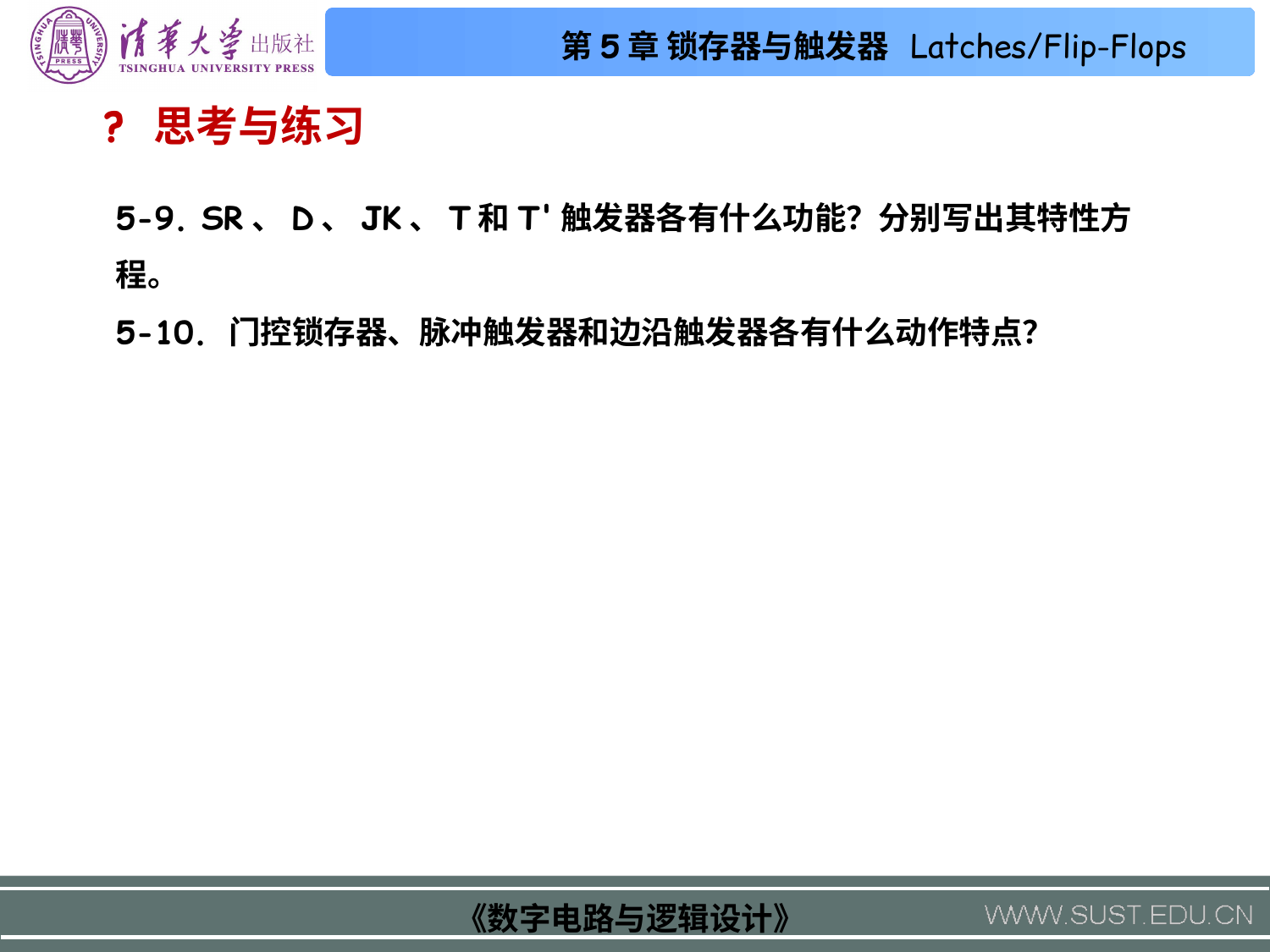

? 思考与练习
5-9. SR、D、JK、T和T'触发器各有什么功能？分别写出其特性方程。
5-10. 门控锁存器、脉冲触发器和边沿触发器各有什么动作特点？